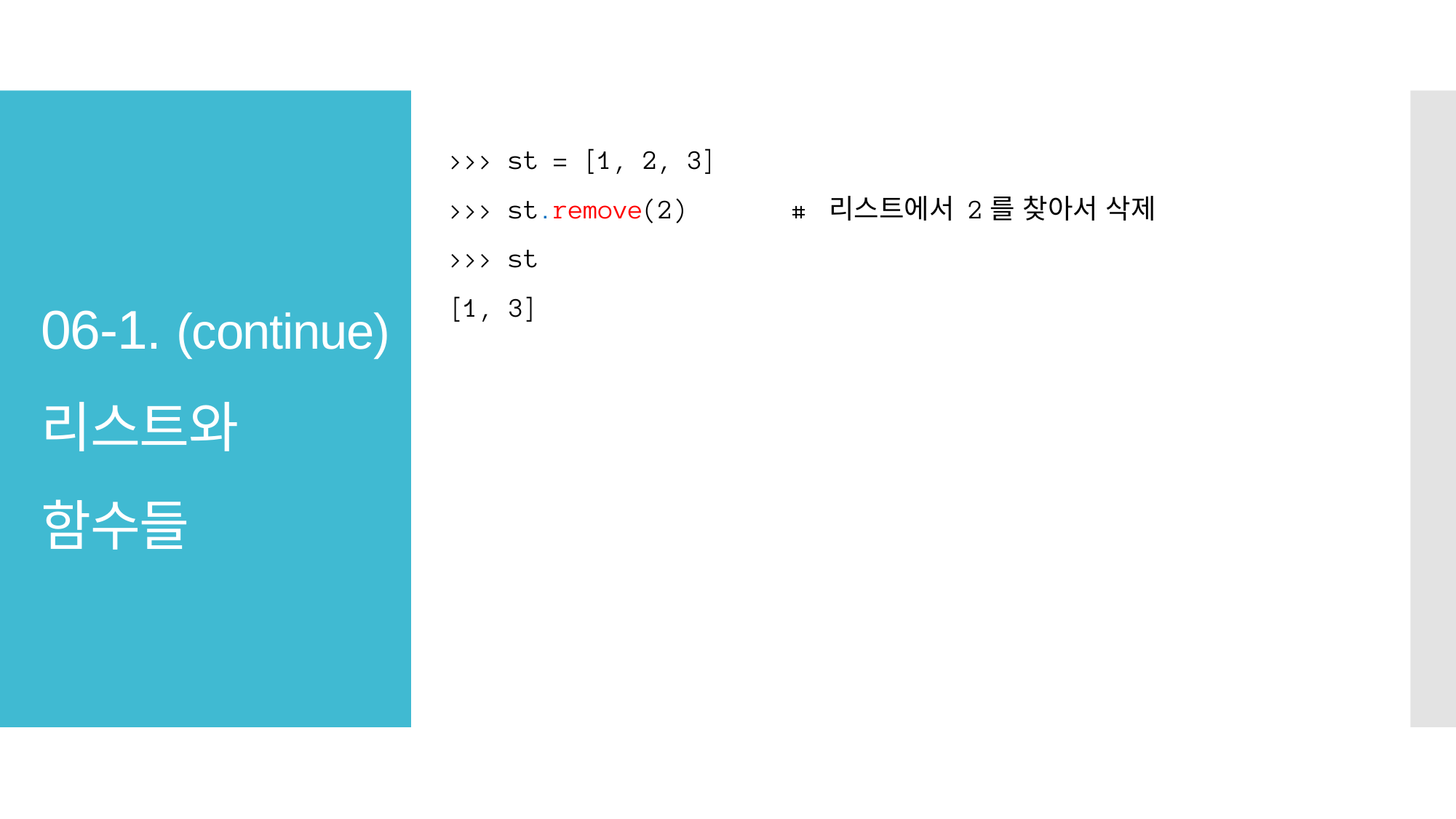

>>> st = [1, 2, 3]
>>> st.remove(2)       # 리스트에서 2를 찾아서 삭제
>>> st
[1, 3]
# 06-1. (continue) 리스트와 함수들